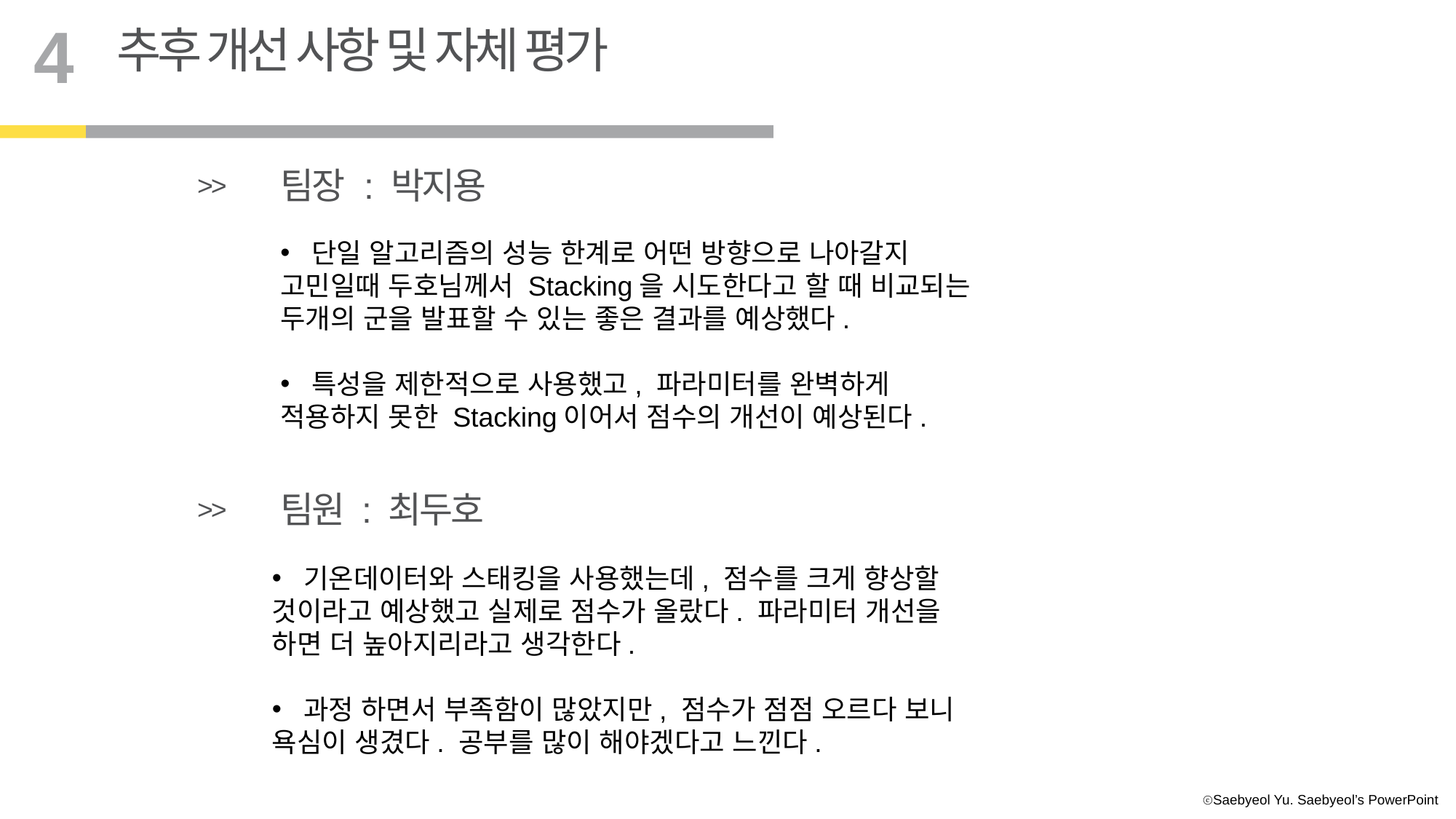

4
추후 개선 사항 및 자체 평가

팀장 : 박지용
>>
  단일 알고리즘의 성능 한계로 어떤 방향으로 나아갈지 고민일때 두호님께서 Stacking을 시도한다고 할 때 비교되는 두개의 군을 발표할 수 있는 좋은 결과를 예상했다.

  특성을 제한적으로 사용했고, 파라미터를 완벽하게 적용하지 못한 Stacking이어서 점수의 개선이 예상된다.
팀원 : 최두호
>>
  기온데이터와 스태킹을 사용했는데, 점수를 크게 향상할 것이라고 예상했고 실제로 점수가 올랐다. 파라미터 개선을 하면 더 높아지리라고 생각한다.

  과정 하면서 부족함이 많았지만, 점수가 점점 오르다 보니 욕심이 생겼다. 공부를 많이 해야겠다고 느낀다.